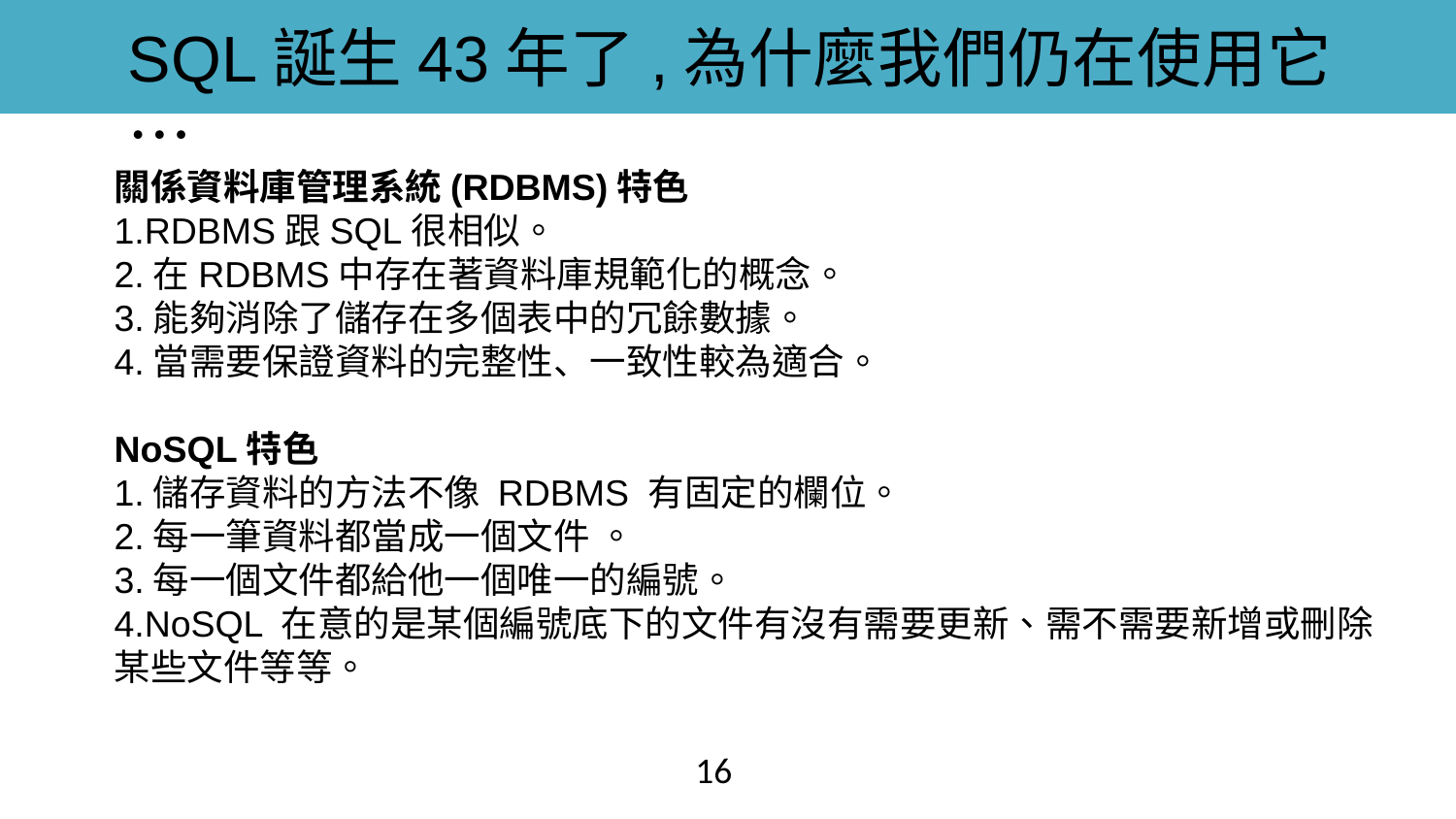

SQL誕生43年了,為什麼我們仍在使用它…
關係資料庫管理系統(RDBMS)特色
1.RDBMS跟SQL很相似。
2.在RDBMS中存在著資料庫規範化的概念。
3.能夠消除了儲存在多個表中的冗餘數據。
4.當需要保證資料的完整性、一致性較為適合。
NoSQL特色
1.儲存資料的方法不像 RDBMS 有固定的欄位。
2.每一筆資料都當成一個文件 。
3.每一個文件都給他一個唯一的編號。
4.NoSQL 在意的是某個編號底下的文件有沒有需要更新、需不需要新增或刪除某些文件等等。

16